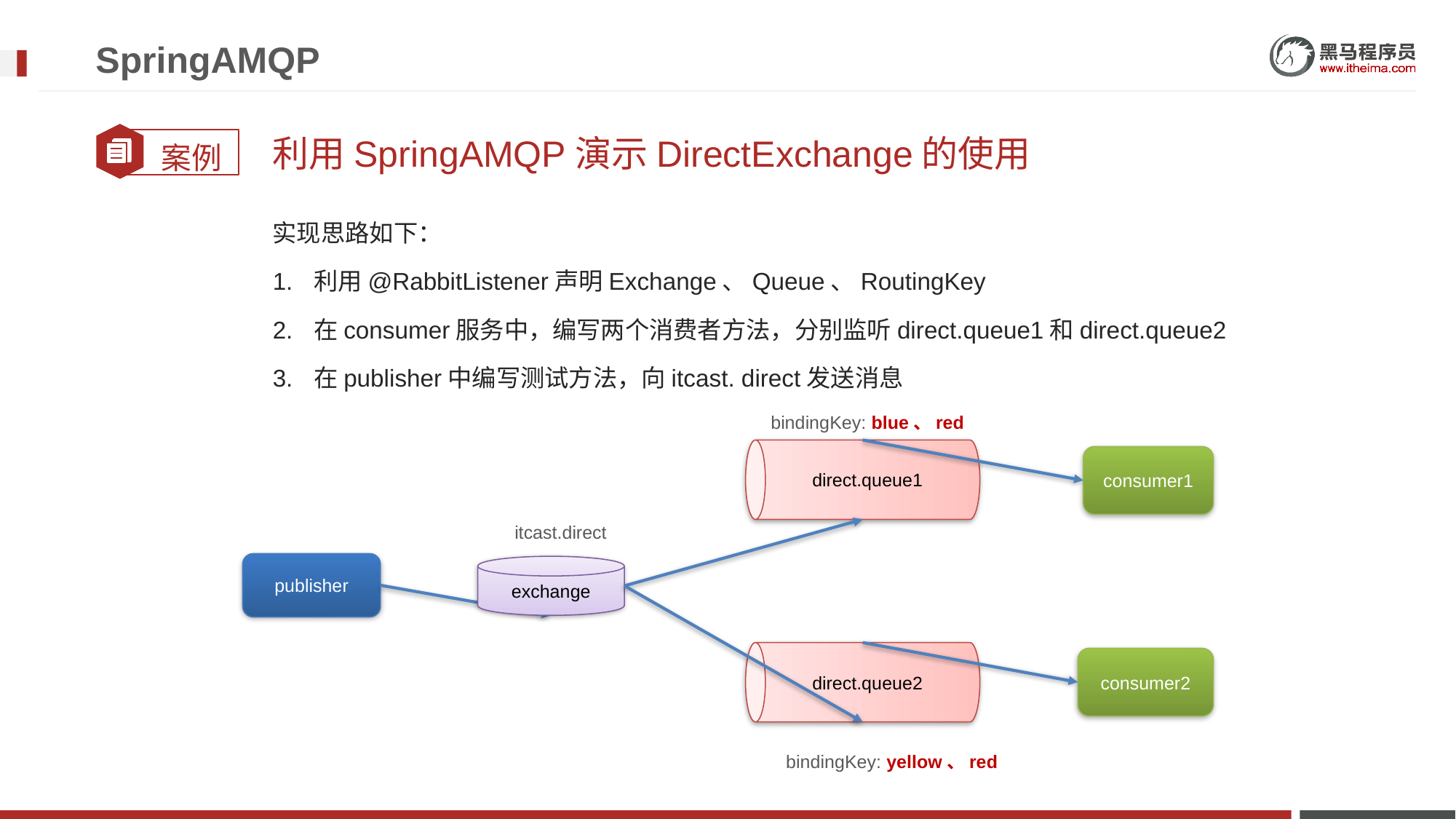

# SpringAMQP
利用SpringAMQP演示DirectExchange的使用
实现思路如下：
利用@RabbitListener声明Exchange、Queue、RoutingKey
在consumer服务中，编写两个消费者方法，分别监听direct.queue1和direct.queue2
在publisher中编写测试方法，向itcast. direct发送消息
direct.queue1
bindingKey: blue、red
consumer1
itcast.direct
publisher
exchange
direct.queue2
consumer2
bindingKey: yellow、red